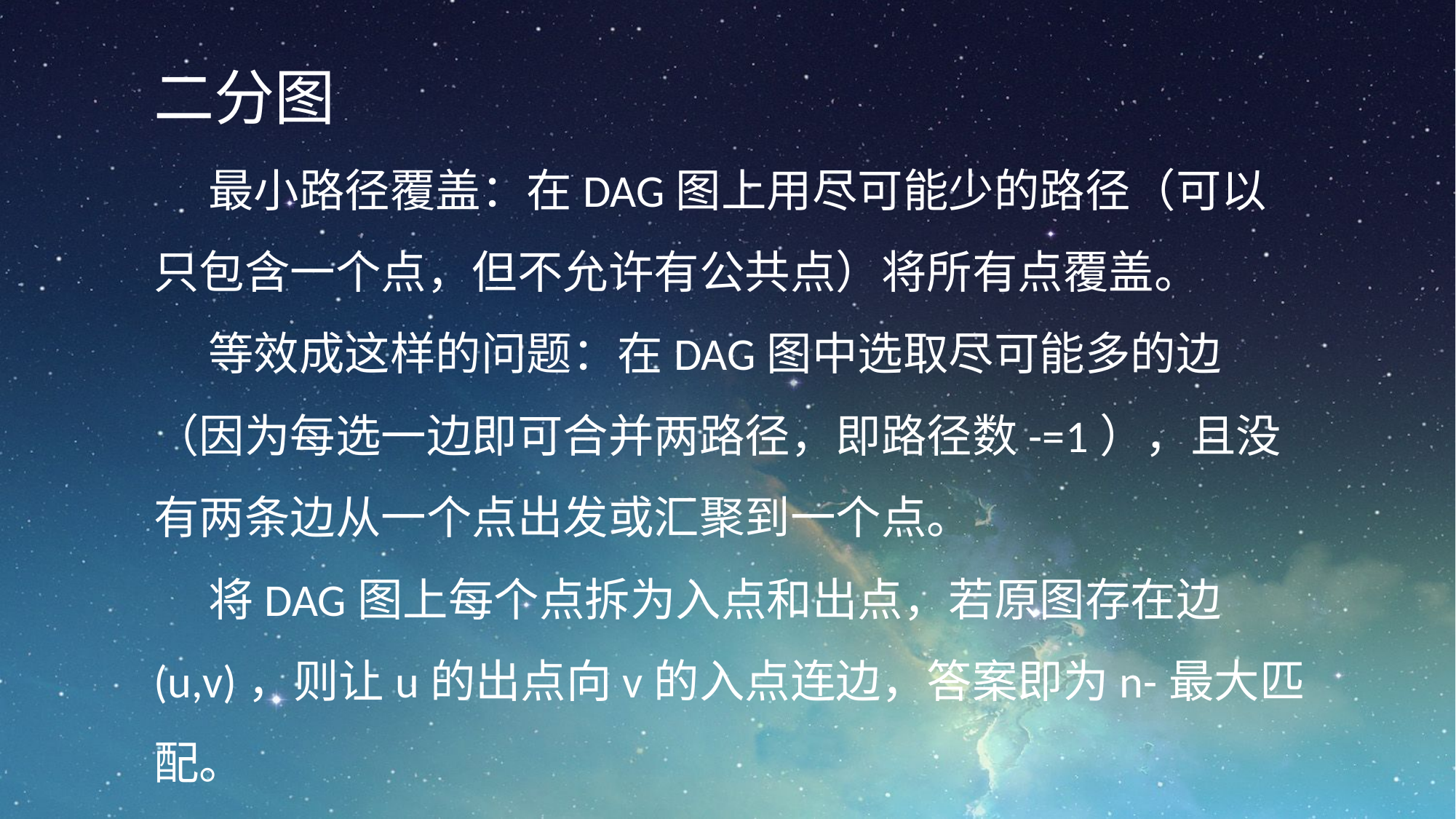

二分图
最小路径覆盖：在DAG图上用尽可能少的路径（可以只包含一个点，但不允许有公共点）将所有点覆盖。
等效成这样的问题：在DAG图中选取尽可能多的边（因为每选一边即可合并两路径，即路径数-=1），且没有两条边从一个点出发或汇聚到一个点。
将DAG图上每个点拆为入点和出点，若原图存在边(u,v)，则让u的出点向v的入点连边，答案即为n-最大匹配。